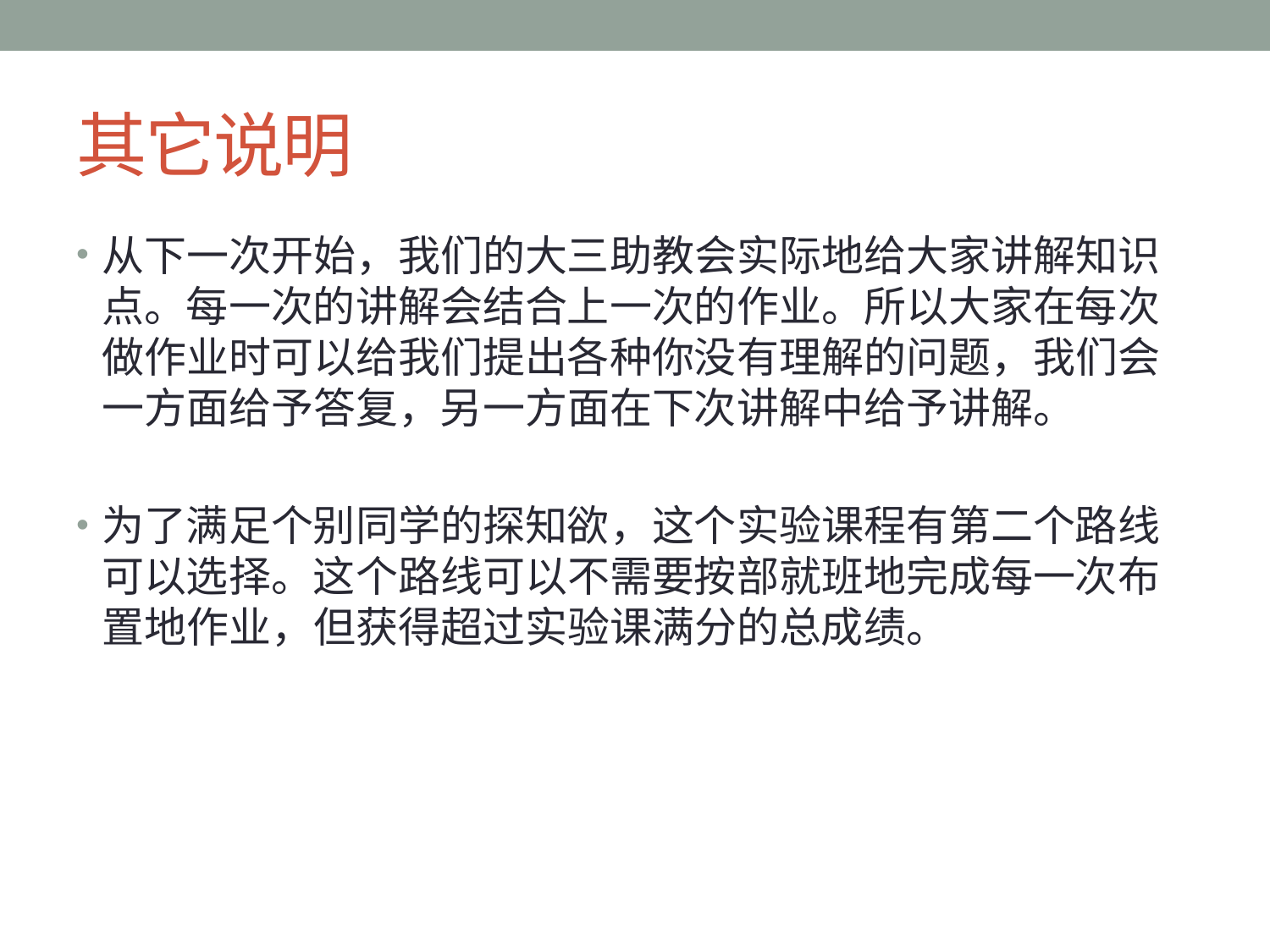

# 其它说明
从下一次开始，我们的大三助教会实际地给大家讲解知识点。每一次的讲解会结合上一次的作业。所以大家在每次做作业时可以给我们提出各种你没有理解的问题，我们会一方面给予答复，另一方面在下次讲解中给予讲解。

为了满足个别同学的探知欲，这个实验课程有第二个路线可以选择。这个路线可以不需要按部就班地完成每一次布置地作业，但获得超过实验课满分的总成绩。